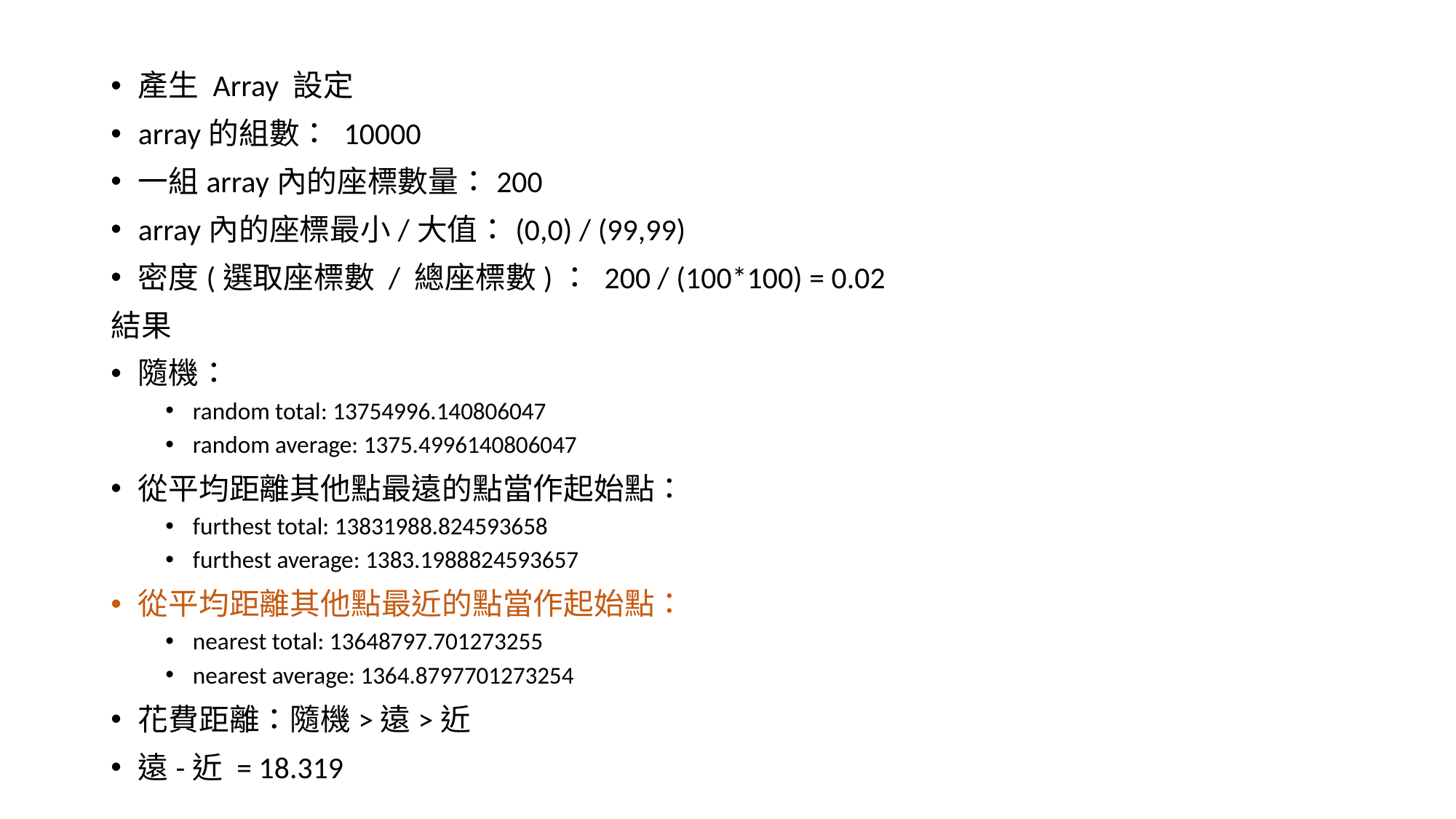

產生 Array 設定
array的組數： 10000
一組array內的座標數量：200
array內的座標最小/大值：(0,0) / (99,99)
密度(選取座標數 / 總座標數)： 200 / (100*100) = 0.02
結果
隨機：
random total: 13754996.140806047
random average: 1375.4996140806047
從平均距離其他點最遠的點當作起始點：
furthest total: 13831988.824593658
furthest average: 1383.1988824593657
從平均距離其他點最近的點當作起始點：
nearest total: 13648797.701273255
nearest average: 1364.8797701273254
花費距離：隨機>遠>近
遠-近 = 18.319